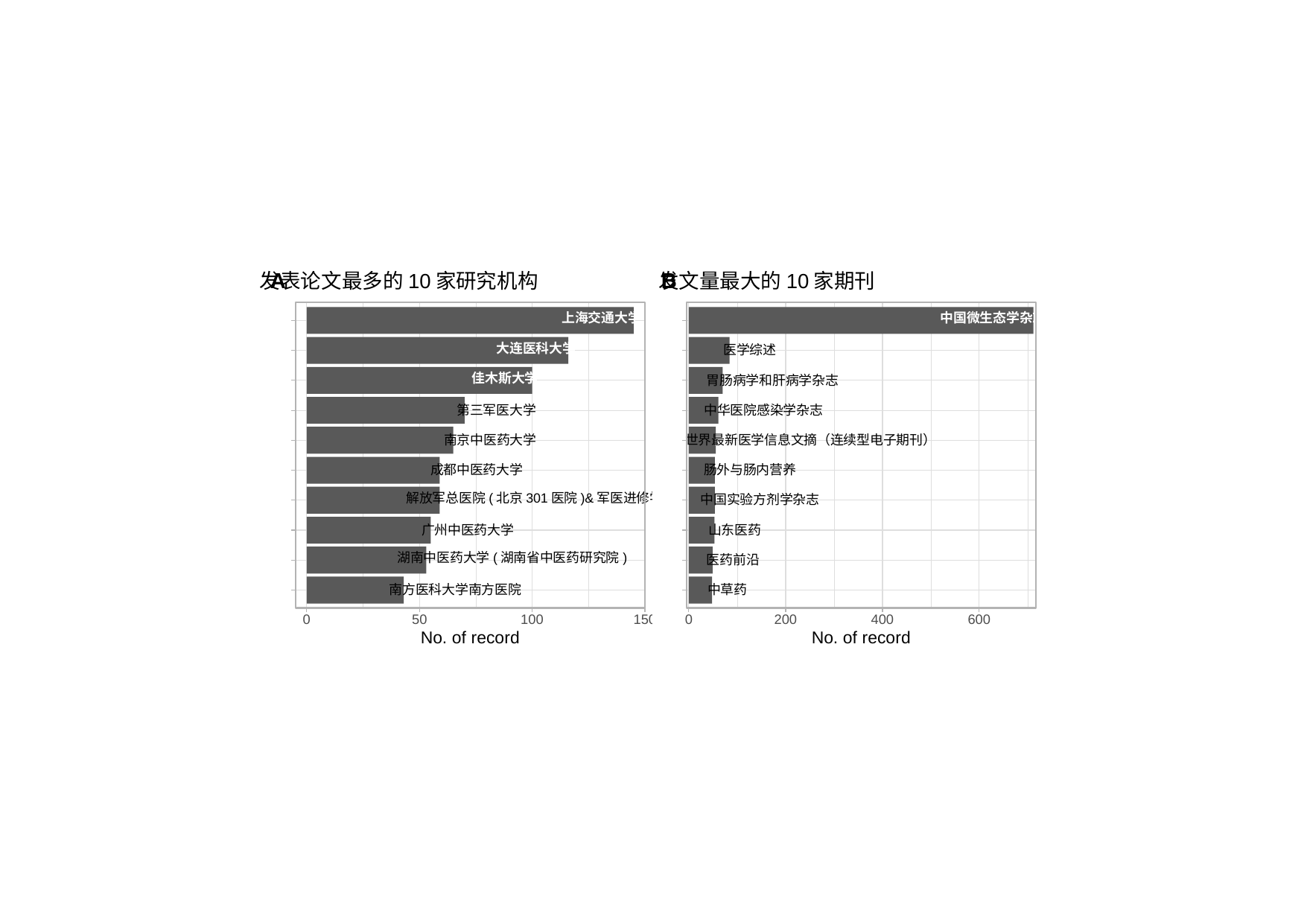

A
B
发表论文最多的10家研究机构
发文量最大的10家期刊

上海交通大学
中国微生态学杂志

大连医科大学
医学综述

佳木斯大学
胃肠病学和肝病学杂志

第三军医大学
中华医院感染学杂志

南京中医药大学
世界最新医学信息文摘（连续型电子期刊）

成都中医药大学
肠外与肠内营养

解放军总医院(北京301医院)&军医进修学院
中国实验方剂学杂志

广州中医药大学
山东医药

湖南中医药大学(湖南省中医药研究院)
医药前沿

南方医科大学南方医院
中草药

0
50
100
150
0
200
400
600
No. of record
No. of record